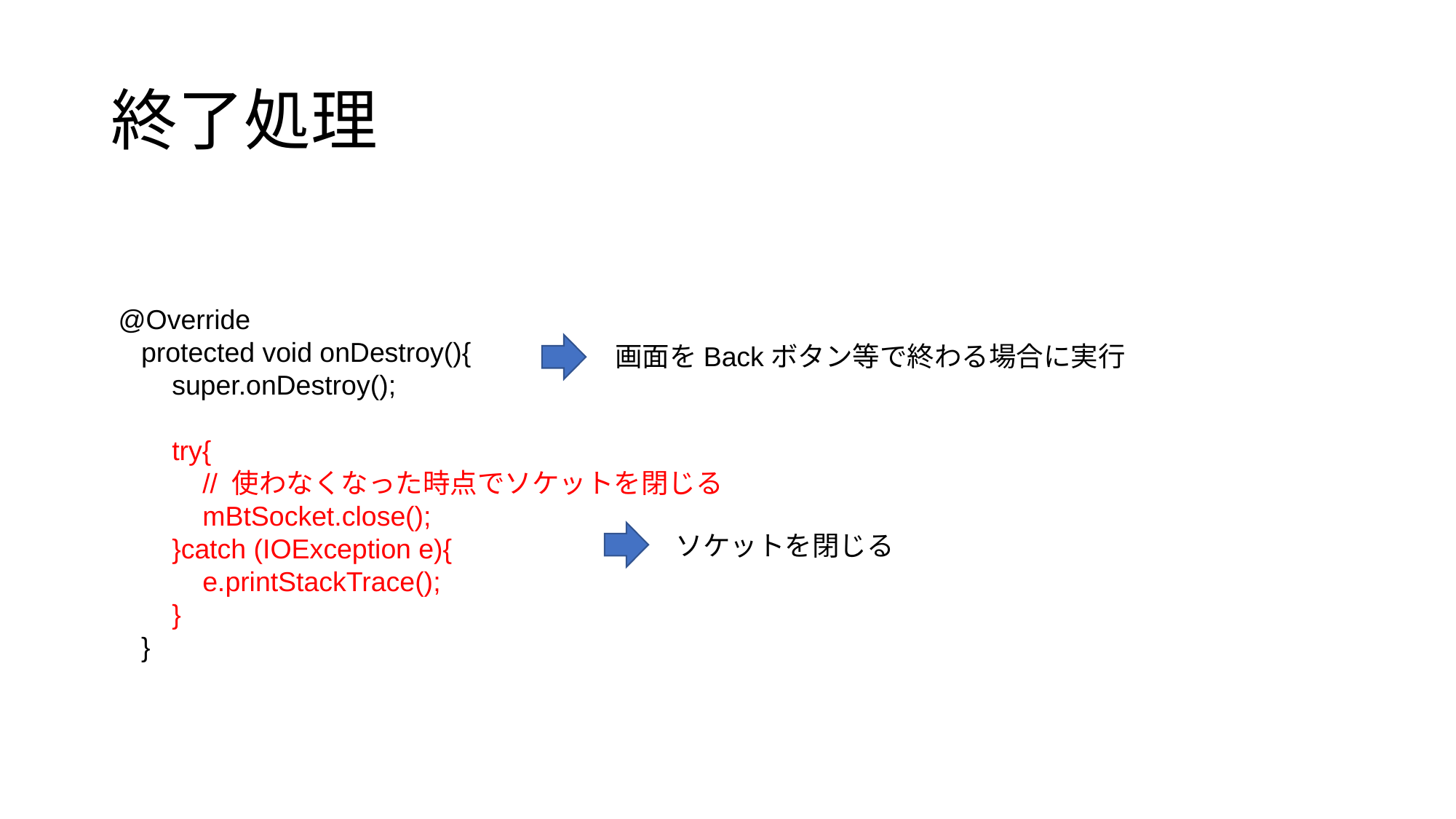

# 終了処理
 @Override
    protected void onDestroy(){
        super.onDestroy();

        try{
            // 使わなくなった時点でソケットを閉じる
            mBtSocket.close();
        }catch (IOException e){
            e.printStackTrace();
        }
    }
画面をBackボタン等で終わる場合に実行

ソケットを閉じる